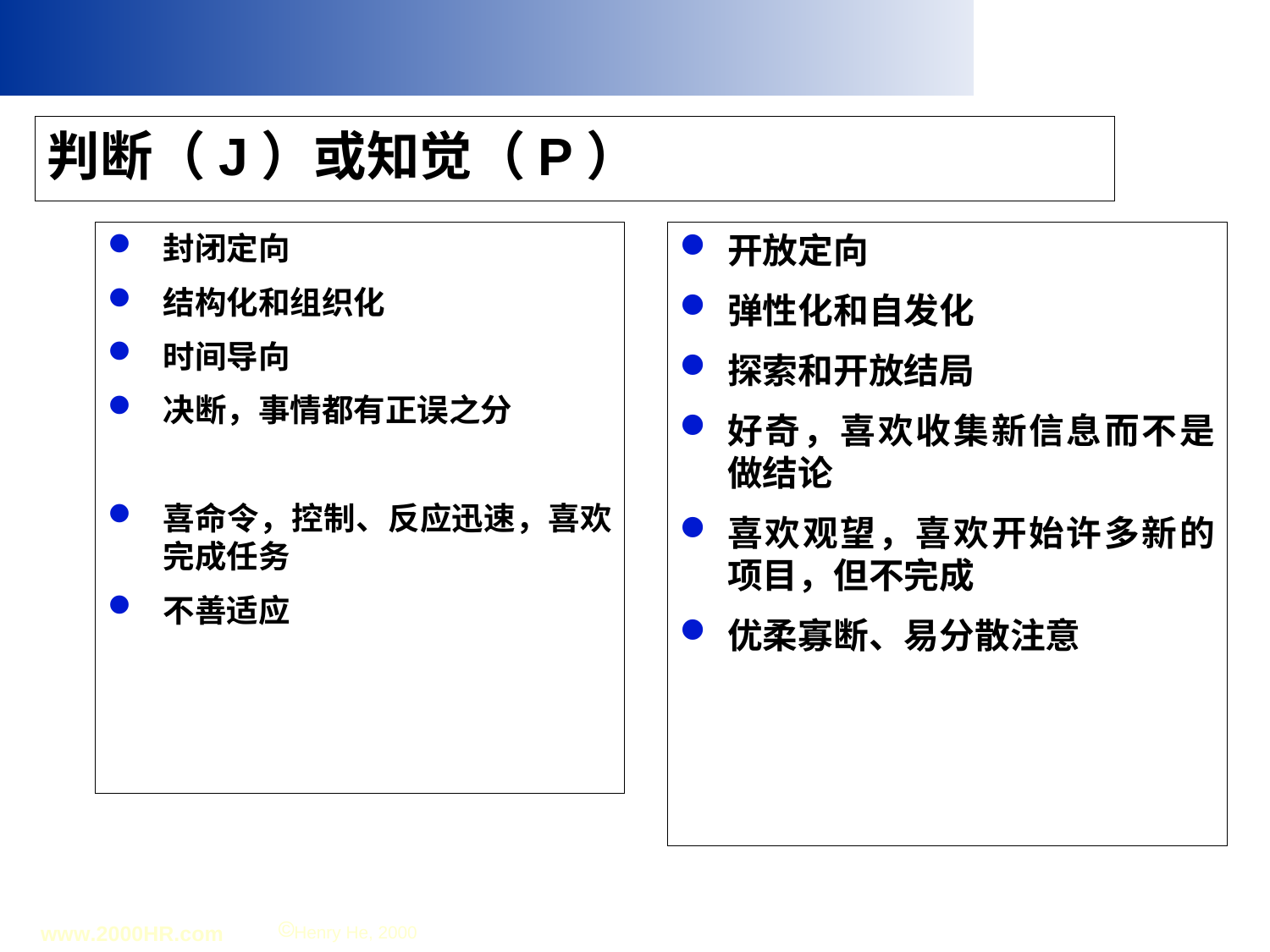

# 判断（J）或知觉（P）
封闭定向
结构化和组织化
时间导向
决断，事情都有正误之分

喜命令，控制、反应迅速，喜欢完成任务
不善适应
开放定向
弹性化和自发化
探索和开放结局
好奇，喜欢收集新信息而不是做结论
喜欢观望，喜欢开始许多新的项目，但不完成
优柔寡断、易分散注意